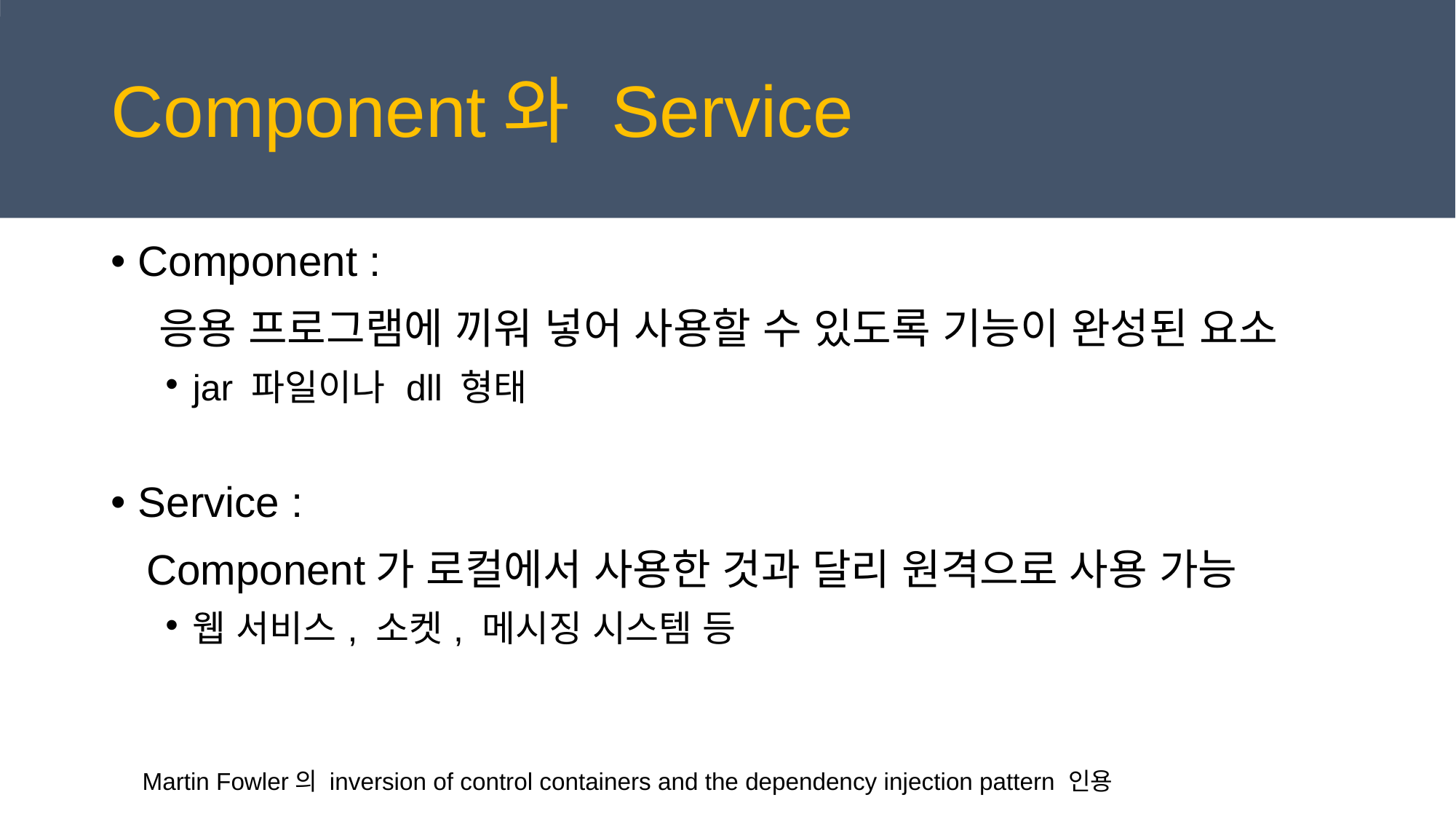

Component와 Service
Component :
   응용 프로그램에 끼워 넣어 사용할 수 있도록 기능이 완성된 요소
jar 파일이나 dll 형태

Service :
   Component가 로컬에서 사용한 것과 달리 원격으로 사용 가능
웹 서비스, 소켓, 메시징 시스템 등
Martin Fowler의 inversion of control containers and the dependency injection pattern 인용